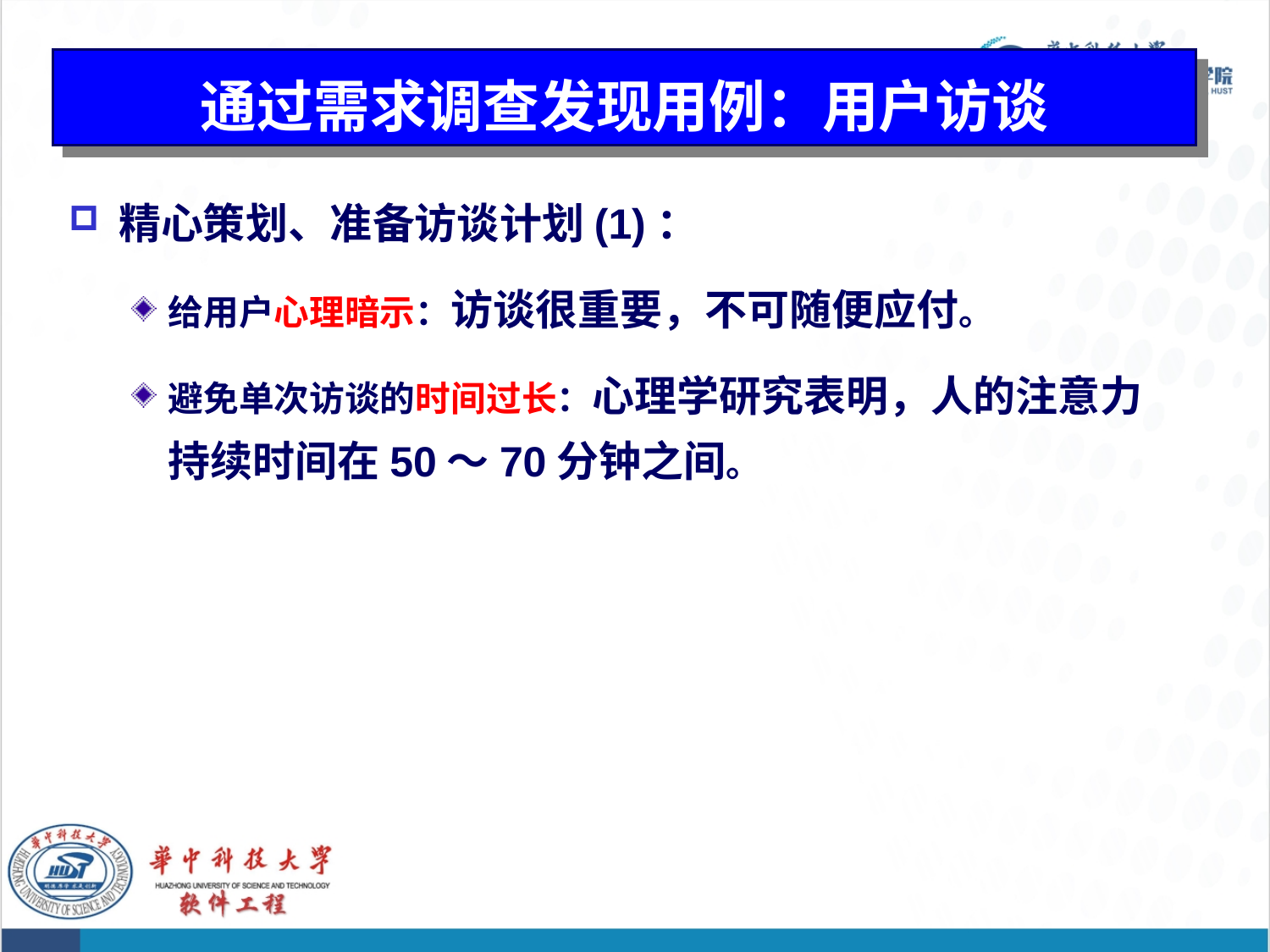

# 通过需求调查发现用例：用户访谈
精心策划、准备访谈计划(1)：
给用户心理暗示：访谈很重要，不可随便应付。
避免单次访谈的时间过长：心理学研究表明，人的注意力持续时间在50～70分钟之间。